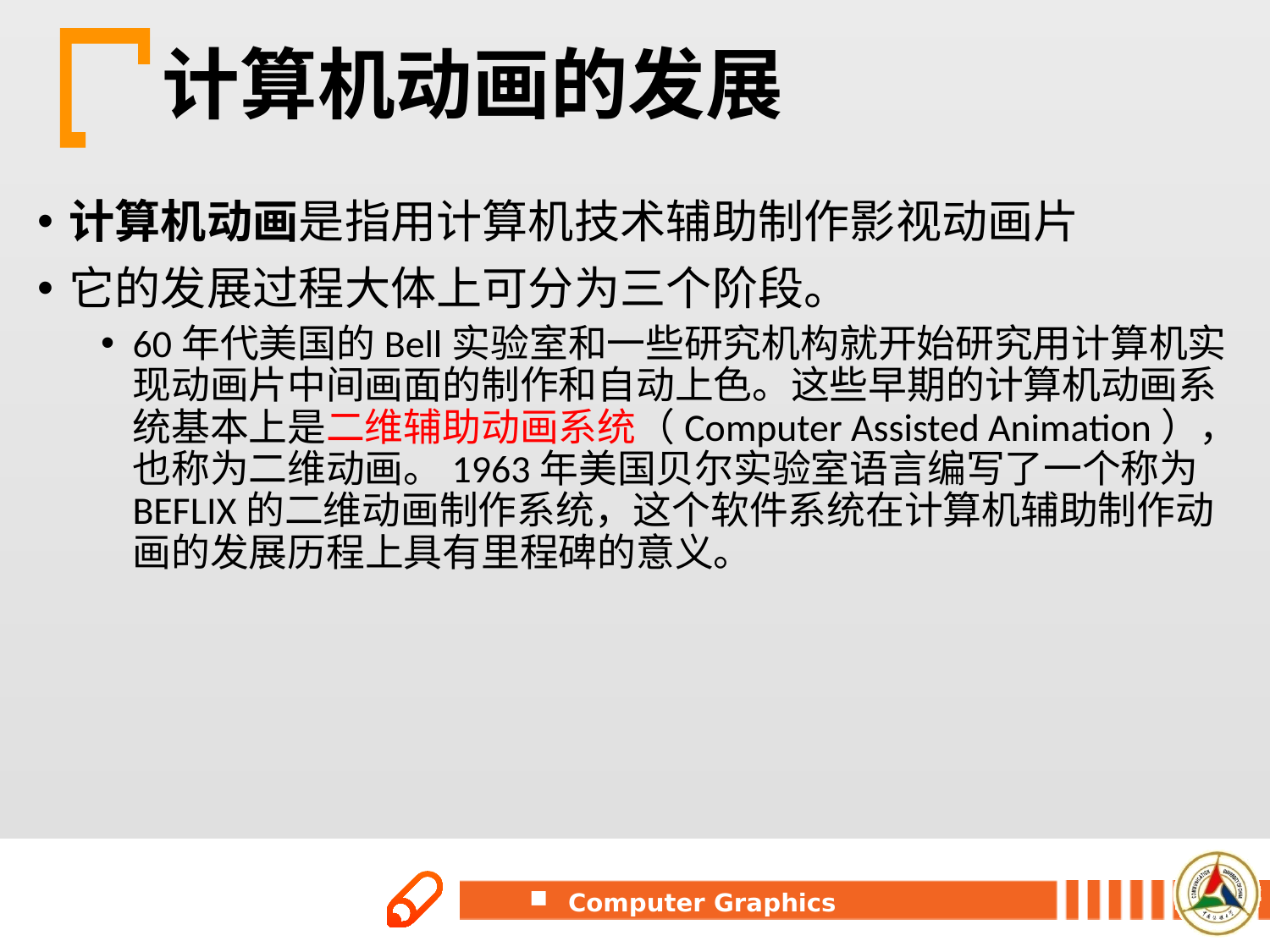

# 计算机动画的发展
计算机动画是指用计算机技术辅助制作影视动画片
它的发展过程大体上可分为三个阶段。
60年代美国的Bell实验室和一些研究机构就开始研究用计算机实现动画片中间画面的制作和自动上色。这些早期的计算机动画系统基本上是二维辅助动画系统（Computer Assisted Animation），也称为二维动画。1963年美国贝尔实验室语言编写了一个称为BEFLIX的二维动画制作系统，这个软件系统在计算机辅助制作动画的发展历程上具有里程碑的意义。